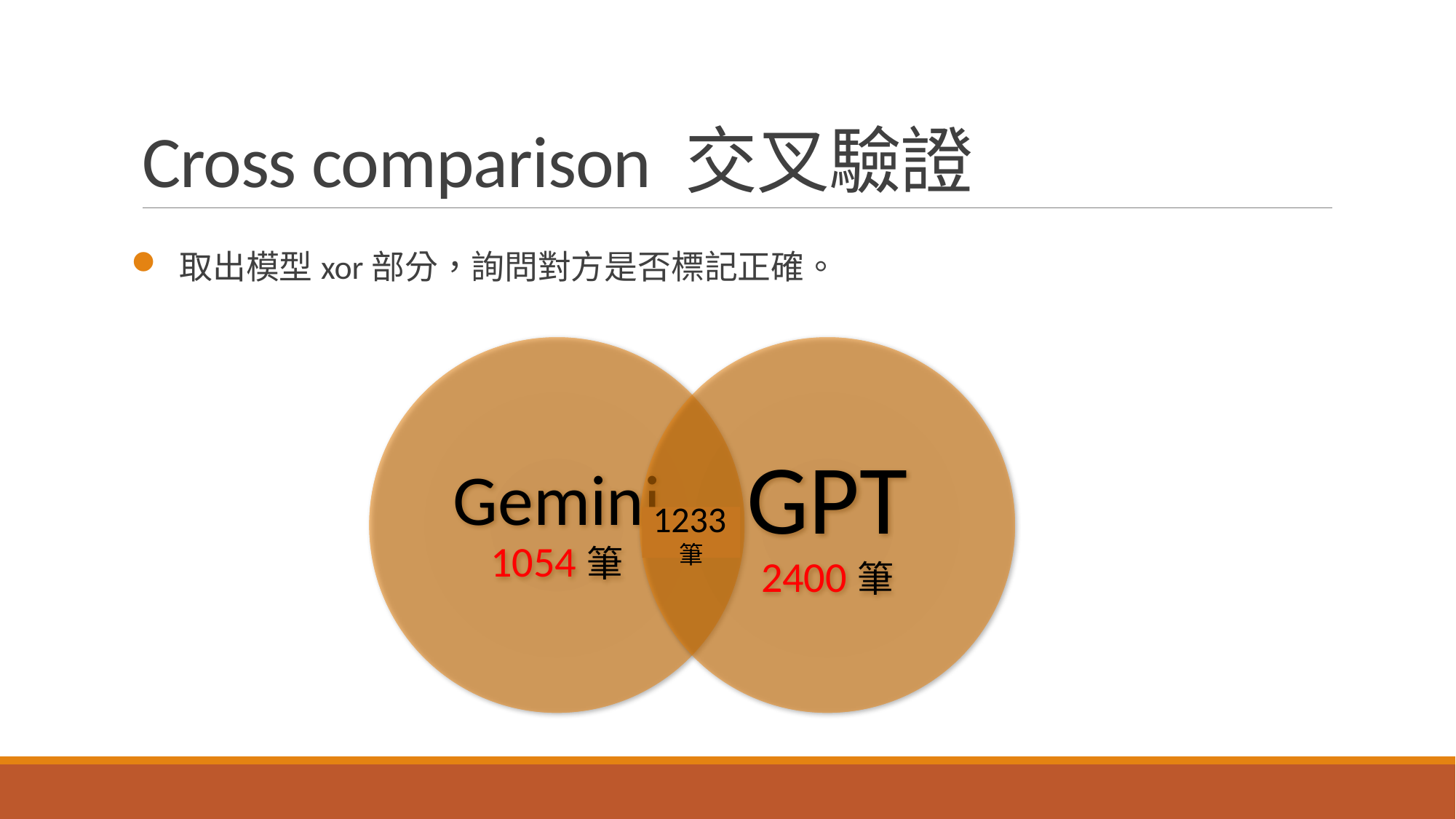

# Cross comparison 交叉驗證
 取出模型xor部分，詢問對方是否標記正確。
Gemini
1054筆
GPT
2400筆
1233筆